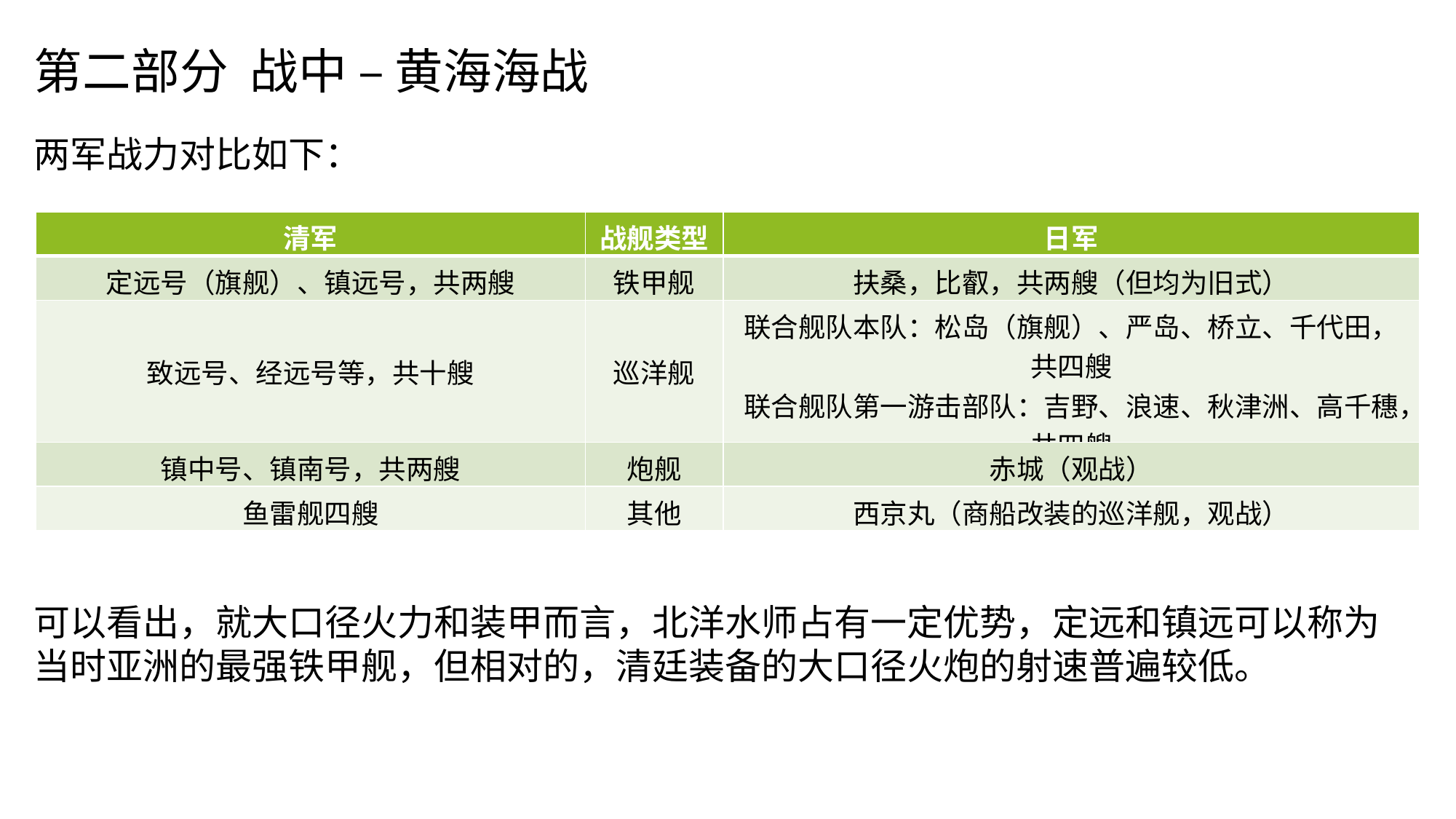

第二部分  战中 – 黄海海战
两军战力对比如下：
| 清军 | 战舰类型 | 日军 |
| --- | --- | --- |
| 定远号（旗舰）、镇远号，共两艘 | 铁甲舰 | 扶桑，比叡，共两艘（但均为旧式） |
| 致远号、经远号等，共十艘 | 巡洋舰 | 联合舰队本队：松岛（旗舰）、严岛、桥立、千代田，共四艘 联合舰队第一游击部队：吉野、浪速、秋津洲、高千穗，共四艘 |
| 镇中号、镇南号，共两艘 | 炮舰 | 赤城（观战） |
| 鱼雷舰四艘 | 其他 | 西京丸（商船改装的巡洋舰，观战） |
可以看出，就大口径火力和装甲而言，北洋水师占有一定优势，定远和镇远可以称为当时亚洲的最强铁甲舰，但相对的，清廷装备的大口径火炮的射速普遍较低。